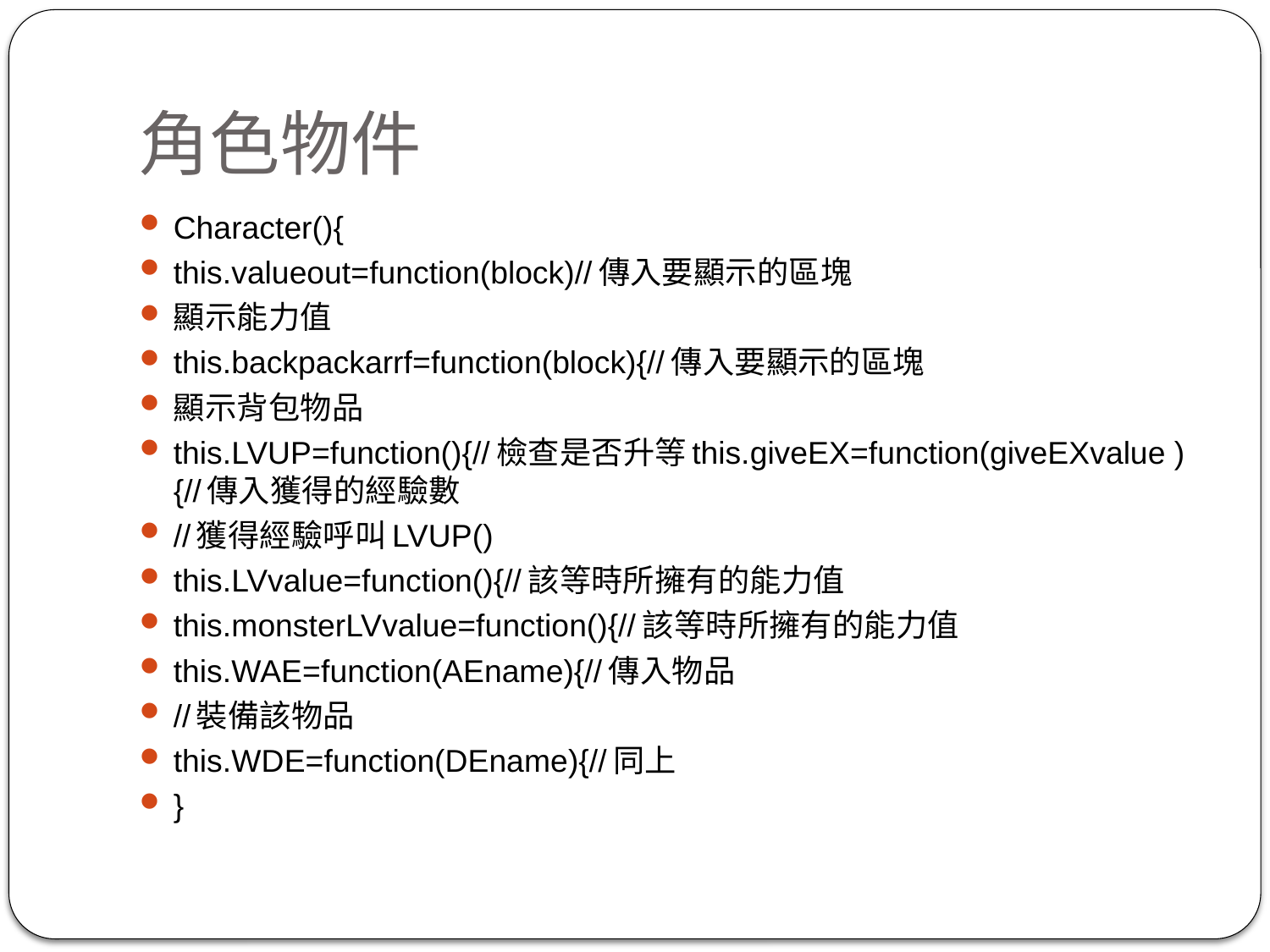

# 角色物件
Character(){
this.valueout=function(block)//傳入要顯示的區塊
顯示能力值
this.backpackarrf=function(block){//傳入要顯示的區塊
顯示背包物品
this.LVUP=function(){//檢查是否升等this.giveEX=function(giveEXvalue ){//傳入獲得的經驗數
//獲得經驗呼叫LVUP()
this.LVvalue=function(){//該等時所擁有的能力值
this.monsterLVvalue=function(){//該等時所擁有的能力值
this.WAE=function(AEname){//傳入物品
//裝備該物品
this.WDE=function(DEname){//同上
}